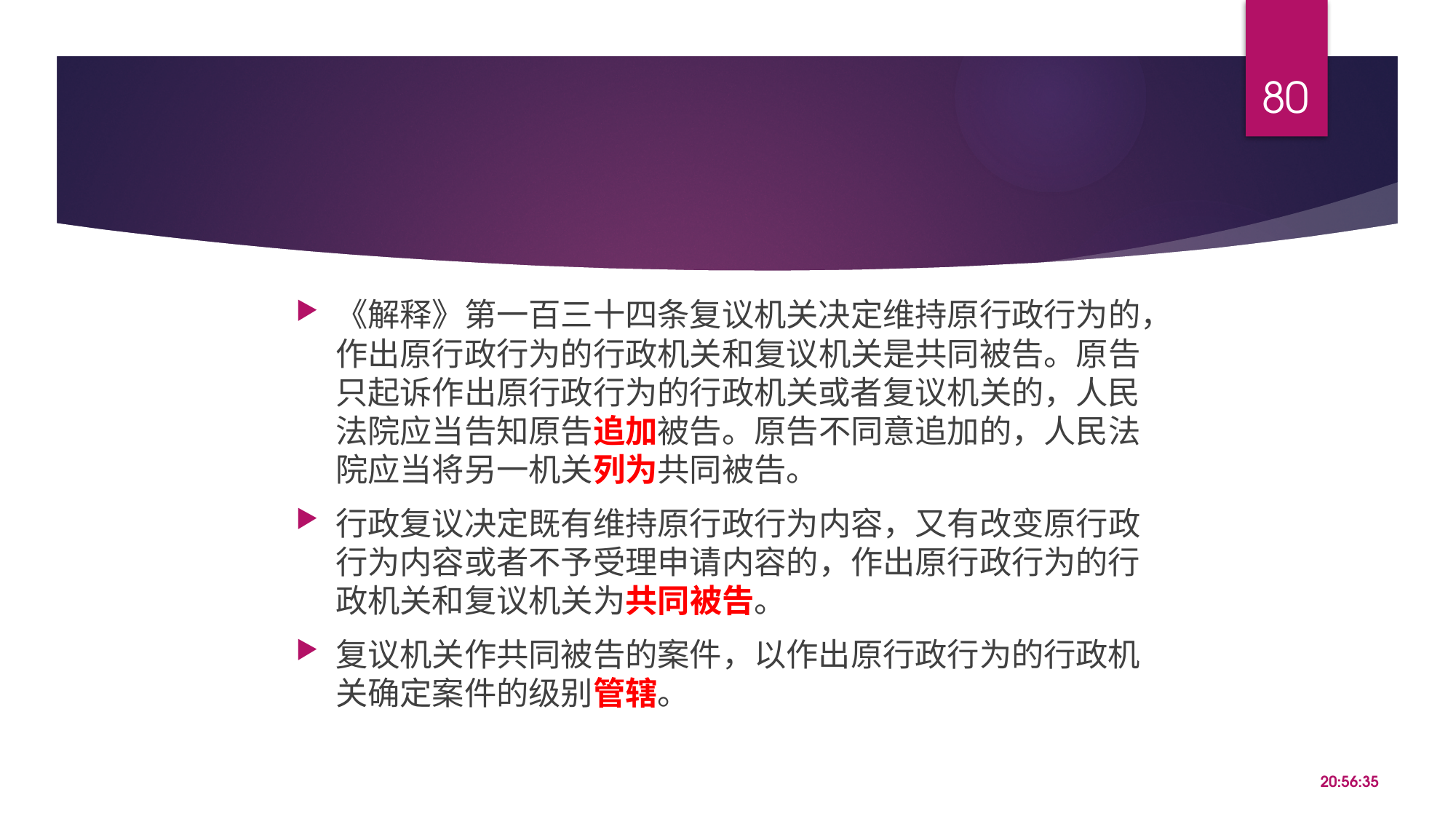

80
#
《解释》第一百三十四条复议机关决定维持原行政行为的，作出原行政行为的行政机关和复议机关是共同被告。原告只起诉作出原行政行为的行政机关或者复议机关的，人民法院应当告知原告追加被告。原告不同意追加的，人民法院应当将另一机关列为共同被告。
行政复议决定既有维持原行政行为内容，又有改变原行政行为内容或者不予受理申请内容的，作出原行政行为的行政机关和复议机关为共同被告。
复议机关作共同被告的案件，以作出原行政行为的行政机关确定案件的级别管辖。

20:56:35